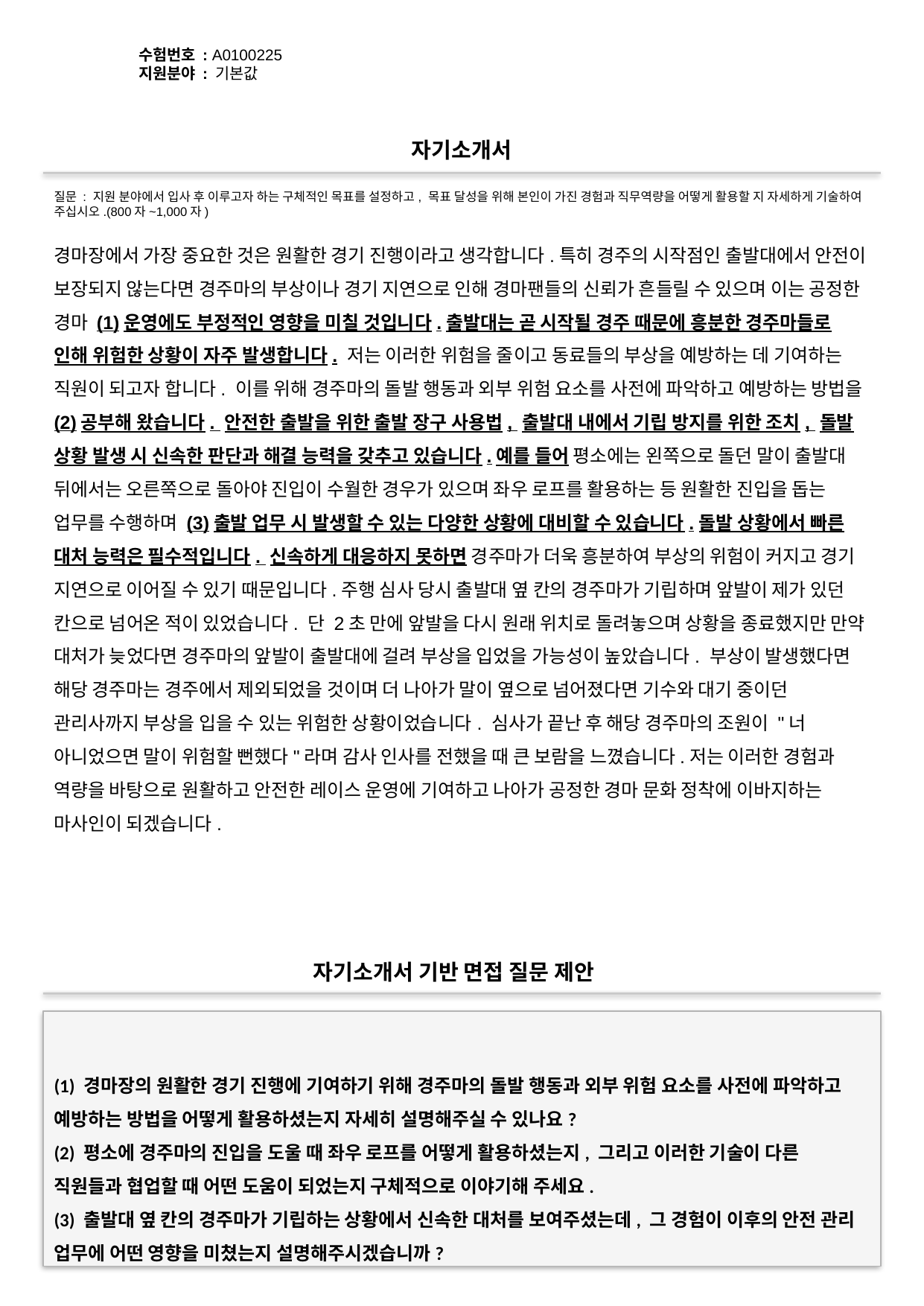

수험번호 : A0100225
지원분야 : 기본값
#

자기소개서

질문 : 지원 분야에서 입사 후 이루고자 하는 구체적인 목표를 설정하고, 목표 달성을 위해 본인이 가진 경험과 직무역량을 어떻게 활용할 지 자세하게 기술하여 주십시오.(800자~1,000자)

경마장에서 가장 중요한 것은 원활한 경기 진행이라고 생각합니다.특히 경주의 시작점인 출발대에서 안전이 보장되지 않는다면 경주마의 부상이나 경기 지연으로 인해 경마팬들의 신뢰가 흔들릴 수 있으며 이는 공정한 경마 (1)운영에도 부정적인 영향을 미칠 것입니다.출발대는 곧 시작될 경주 때문에 흥분한 경주마들로 인해 위험한 상황이 자주 발생합니다. 저는 이러한 위험을 줄이고 동료들의 부상을 예방하는 데 기여하는 직원이 되고자 합니다. 이를 위해 경주마의 돌발 행동과 외부 위험 요소를 사전에 파악하고 예방하는 방법을 (2)공부해 왔습니다. 안전한 출발을 위한 출발 장구 사용법, 출발대 내에서 기립 방지를 위한 조치, 돌발 상황 발생 시 신속한 판단과 해결 능력을 갖추고 있습니다.예를 들어 평소에는 왼쪽으로 돌던 말이 출발대 뒤에서는 오른쪽으로 돌아야 진입이 수월한 경우가 있으며 좌우 로프를 활용하는 등 원활한 진입을 돕는 업무를 수행하며 (3)출발 업무 시 발생할 수 있는 다양한 상황에 대비할 수 있습니다.돌발 상황에서 빠른 대처 능력은 필수적입니다. 신속하게 대응하지 못하면 경주마가 더욱 흥분하여 부상의 위험이 커지고 경기 지연으로 이어질 수 있기 때문입니다.주행 심사 당시 출발대 옆 칸의 경주마가 기립하며 앞발이 제가 있던 칸으로 넘어온 적이 있었습니다. 단 2초 만에 앞발을 다시 원래 위치로 돌려놓으며 상황을 종료했지만 만약 대처가 늦었다면 경주마의 앞발이 출발대에 걸려 부상을 입었을 가능성이 높았습니다. 부상이 발생했다면 해당 경주마는 경주에서 제외되었을 것이며 더 나아가 말이 옆으로 넘어졌다면 기수와 대기 중이던 관리사까지 부상을 입을 수 있는 위험한 상황이었습니다. 심사가 끝난 후 해당 경주마의 조원이 "너 아니었으면 말이 위험할 뻔했다"라며 감사 인사를 전했을 때 큰 보람을 느꼈습니다.저는 이러한 경험과 역량을 바탕으로 원활하고 안전한 레이스 운영에 기여하고 나아가 공정한 경마 문화 정착에 이바지하는 마사인이 되겠습니다.

자기소개서 기반 면접 질문 제안

(1) 경마장의 원활한 경기 진행에 기여하기 위해 경주마의 돌발 행동과 외부 위험 요소를 사전에 파악하고 예방하는 방법을 어떻게 활용하셨는지 자세히 설명해주실 수 있나요?
(2) 평소에 경주마의 진입을 도울 때 좌우 로프를 어떻게 활용하셨는지, 그리고 이러한 기술이 다른 직원들과 협업할 때 어떤 도움이 되었는지 구체적으로 이야기해 주세요.
(3) 출발대 옆 칸의 경주마가 기립하는 상황에서 신속한 대처를 보여주셨는데, 그 경험이 이후의 안전 관리 업무에 어떤 영향을 미쳤는지 설명해주시겠습니까?